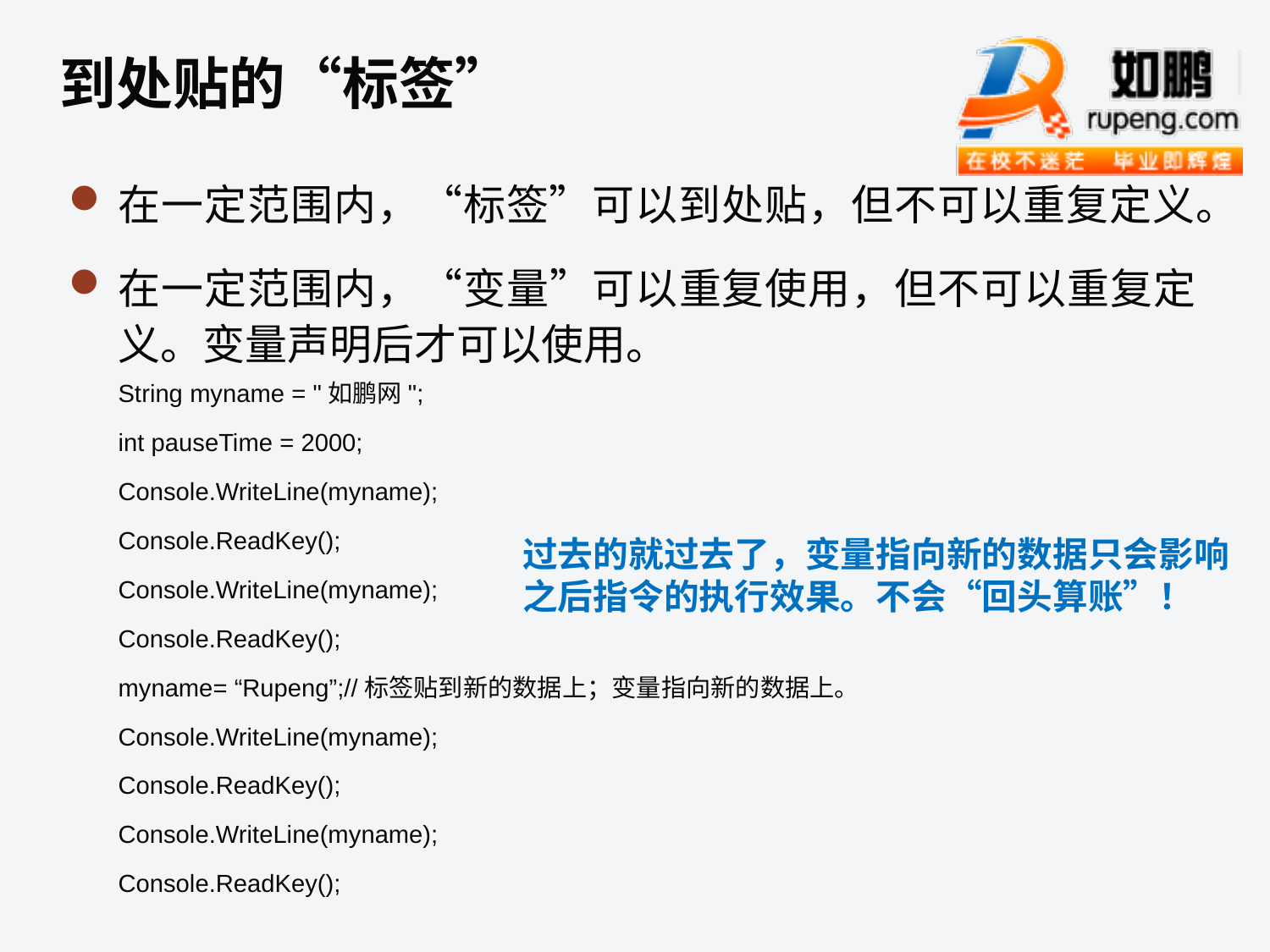

到处贴的“标签”
在一定范围内，“标签”可以到处贴，但不可以重复定义。
在一定范围内，“变量”可以重复使用，但不可以重复定义。变量声明后才可以使用。
String myname = "如鹏网";
int pauseTime = 2000;
Console.WriteLine(myname);
Console.ReadKey();
Console.WriteLine(myname);
Console.ReadKey();
myname= “Rupeng”;//标签贴到新的数据上；变量指向新的数据上。
Console.WriteLine(myname);
Console.ReadKey();
Console.WriteLine(myname);
Console.ReadKey();

过去的就过去了，变量指向新的数据只会影响之后指令的执行效果。不会“回头算账”！